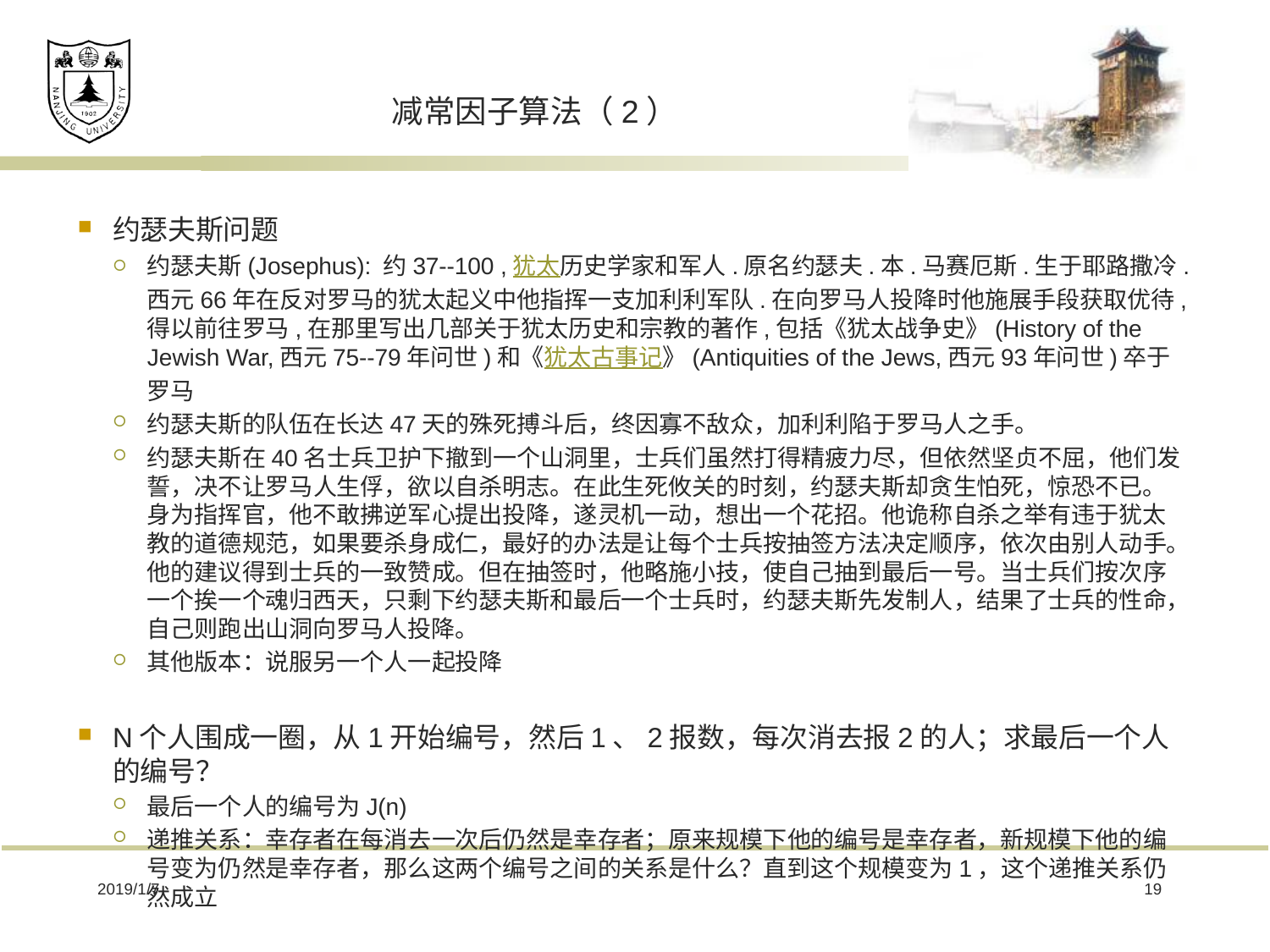

# 减常因子算法（2）
约瑟夫斯问题
约瑟夫斯(Josephus): 约37--100 ,犹太历史学家和军人.原名约瑟夫.本.马赛厄斯.生于耶路撒冷.西元66年在反对罗马的犹太起义中他指挥一支加利利军队.在向罗马人投降时他施展手段获取优待,得以前往罗马,在那里写出几部关于犹太历史和宗教的著作,包括《犹太战争史》(History of the Jewish War,西元75--79年问世)和《犹太古事记》(Antiquities of the Jews,西元93年问世)卒于罗马
约瑟夫斯的队伍在长达47天的殊死搏斗后，终因寡不敌众，加利利陷于罗马人之手。
约瑟夫斯在40名士兵卫护下撤到一个山洞里，士兵们虽然打得精疲力尽，但依然坚贞不屈，他们发誓，决不让罗马人生俘，欲以自杀明志。在此生死攸关的时刻，约瑟夫斯却贪生怕死，惊恐不已。身为指挥官，他不敢拂逆军心提出投降，遂灵机一动，想出一个花招。他诡称自杀之举有违于犹太教的道德规范，如果要杀身成仁，最好的办法是让每个士兵按抽签方法决定顺序，依次由别人动手。他的建议得到士兵的一致赞成。但在抽签时，他略施小技，使自己抽到最后一号。当士兵们按次序一个挨一个魂归西天，只剩下约瑟夫斯和最后一个士兵时，约瑟夫斯先发制人，结果了士兵的性命，自己则跑出山洞向罗马人投降。
其他版本：说服另一个人一起投降

N个人围成一圈，从1开始编号，然后1、2报数，每次消去报2的人；求最后一个人的编号？
最后一个人的编号为J(n)
递推关系：幸存者在每消去一次后仍然是幸存者；原来规模下他的编号是幸存者，新规模下他的编号变为仍然是幸存者，那么这两个编号之间的关系是什么？直到这个规模变为1，这个递推关系仍然成立
2019/1/7
19